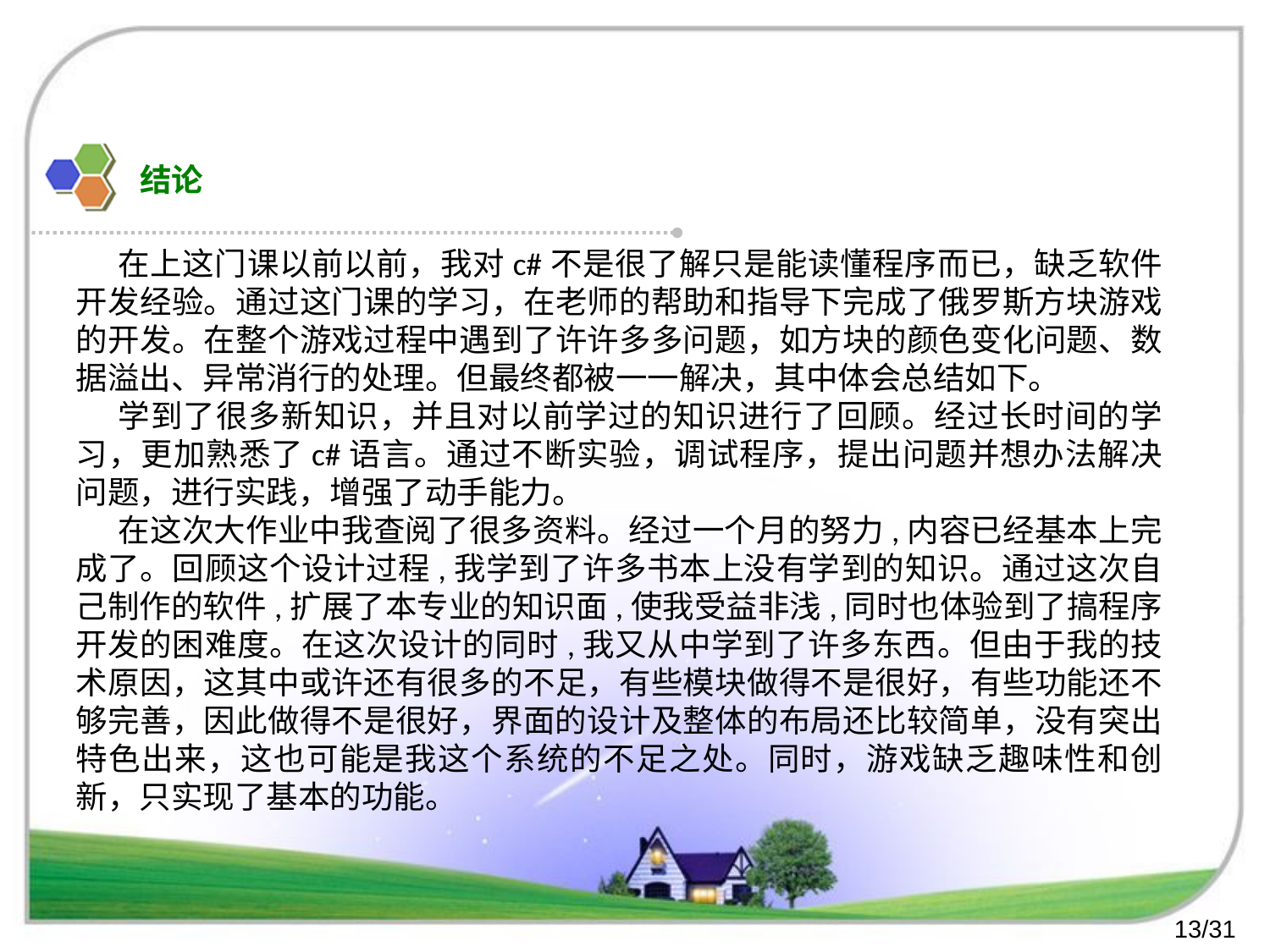

# 结论
在上这门课以前以前，我对c#不是很了解只是能读懂程序而已，缺乏软件开发经验。通过这门课的学习，在老师的帮助和指导下完成了俄罗斯方块游戏的开发。在整个游戏过程中遇到了许许多多问题，如方块的颜色变化问题、数据溢出、异常消行的处理。但最终都被一一解决，其中体会总结如下。
学到了很多新知识，并且对以前学过的知识进行了回顾。经过长时间的学习，更加熟悉了c#语言。通过不断实验，调试程序，提出问题并想办法解决问题，进行实践，增强了动手能力。
在这次大作业中我查阅了很多资料。经过一个月的努力,内容已经基本上完成了。回顾这个设计过程,我学到了许多书本上没有学到的知识。通过这次自己制作的软件,扩展了本专业的知识面,使我受益非浅,同时也体验到了搞程序开发的困难度。在这次设计的同时,我又从中学到了许多东西。但由于我的技术原因，这其中或许还有很多的不足，有些模块做得不是很好，有些功能还不够完善，因此做得不是很好，界面的设计及整体的布局还比较简单，没有突出特色出来，这也可能是我这个系统的不足之处。同时，游戏缺乏趣味性和创新，只实现了基本的功能。

13/31